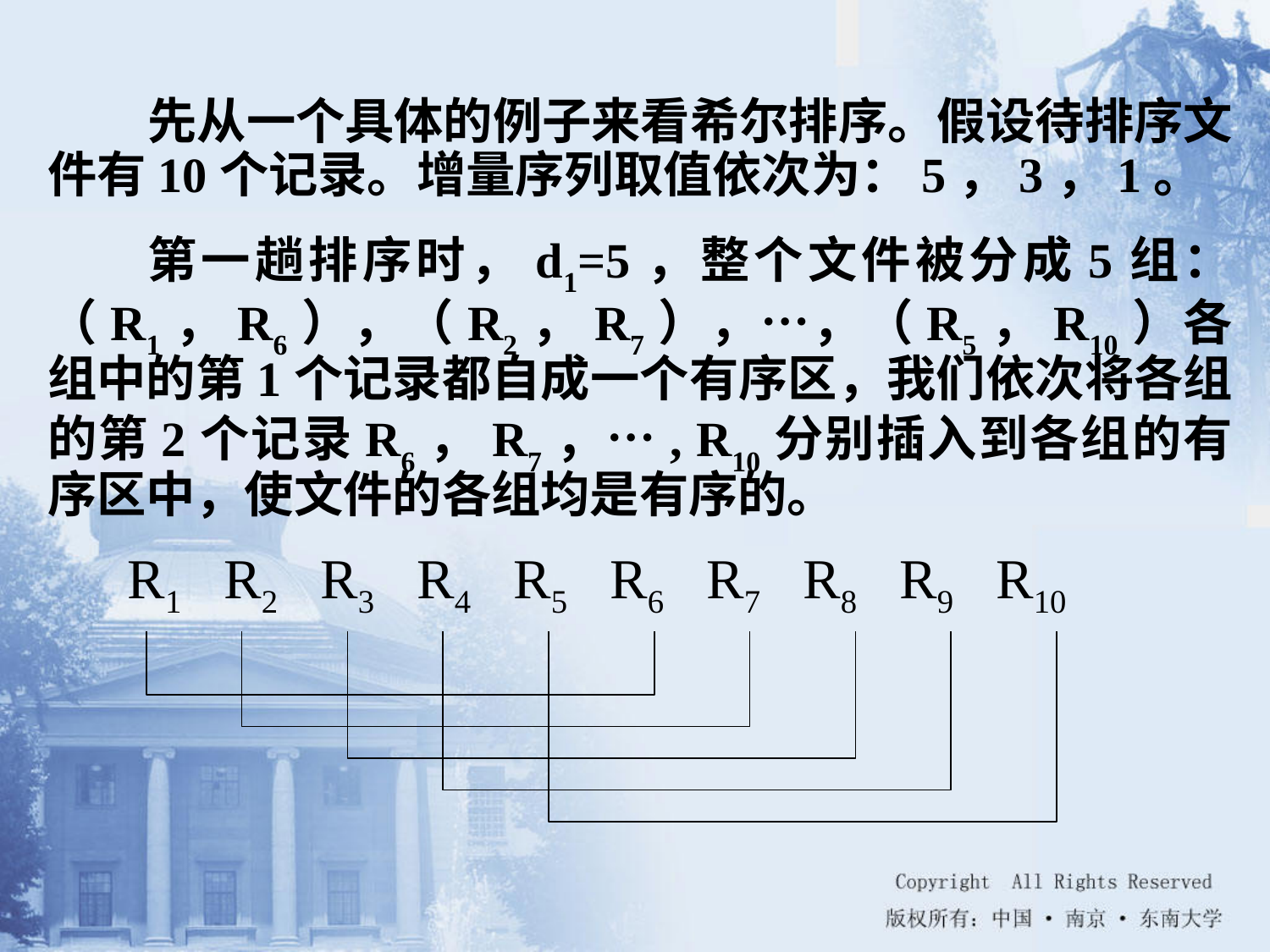

先从一个具体的例子来看希尔排序。假设待排序文件有10个记录。增量序列取值依次为：5，3，1。
第一趟排序时，d1=5，整个文件被分成5组：（R1，R6），（R2，R7），…，（R5，R10）各组中的第1个记录都自成一个有序区，我们依次将各组的第2个记录R6，R7，…, R10分别插入到各组的有序区中，使文件的各组均是有序的。
R1   R2   R3   R4   R5   R6   R7   R8   R9   R10